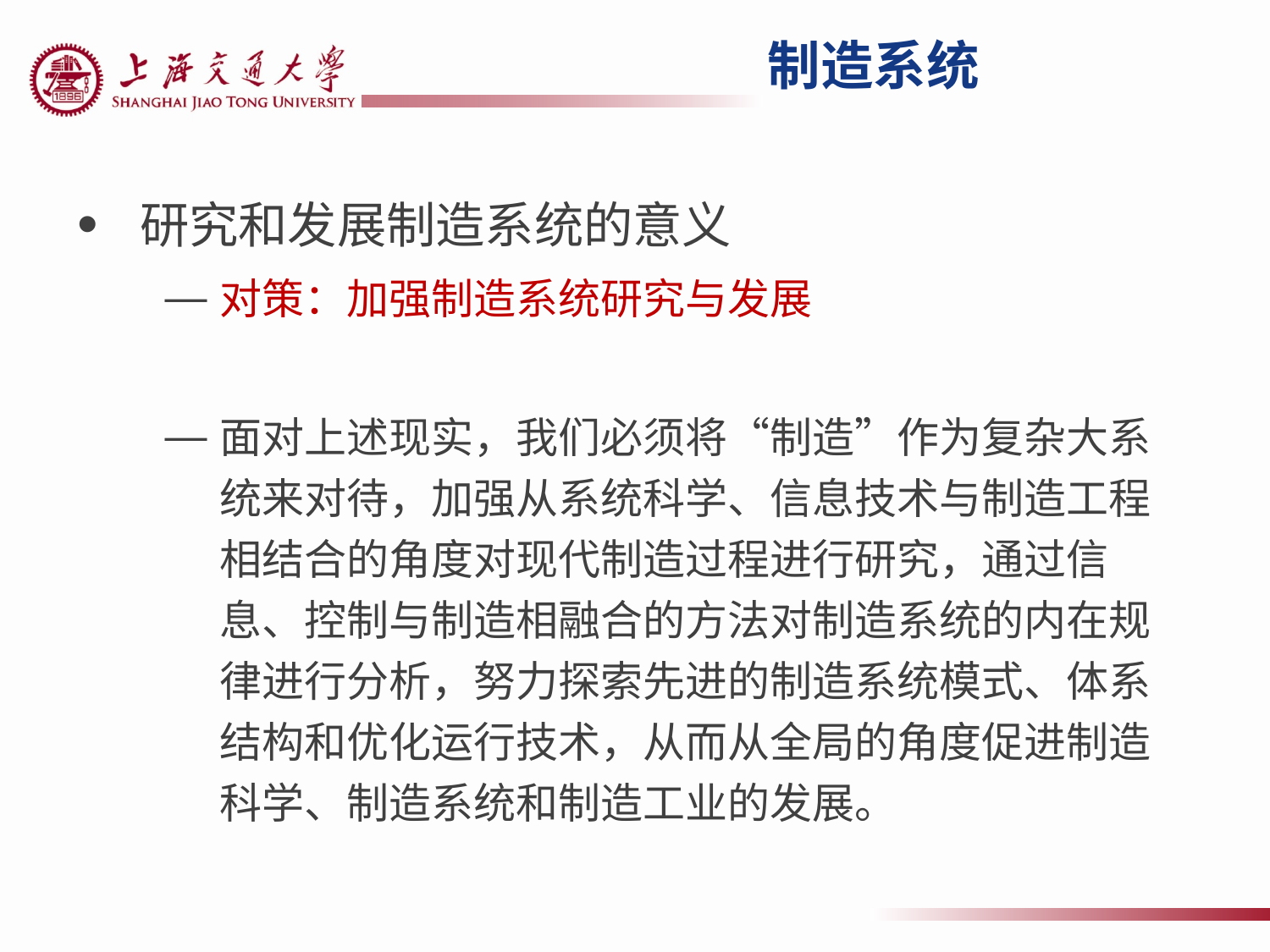

制造系统
研究和发展制造系统的意义
对策：加强制造系统研究与发展

面对上述现实，我们必须将“制造”作为复杂大系统来对待，加强从系统科学、信息技术与制造工程相结合的角度对现代制造过程进行研究，通过信息、控制与制造相融合的方法对制造系统的内在规律进行分析，努力探索先进的制造系统模式、体系结构和优化运行技术，从而从全局的角度促进制造科学、制造系统和制造工业的发展。